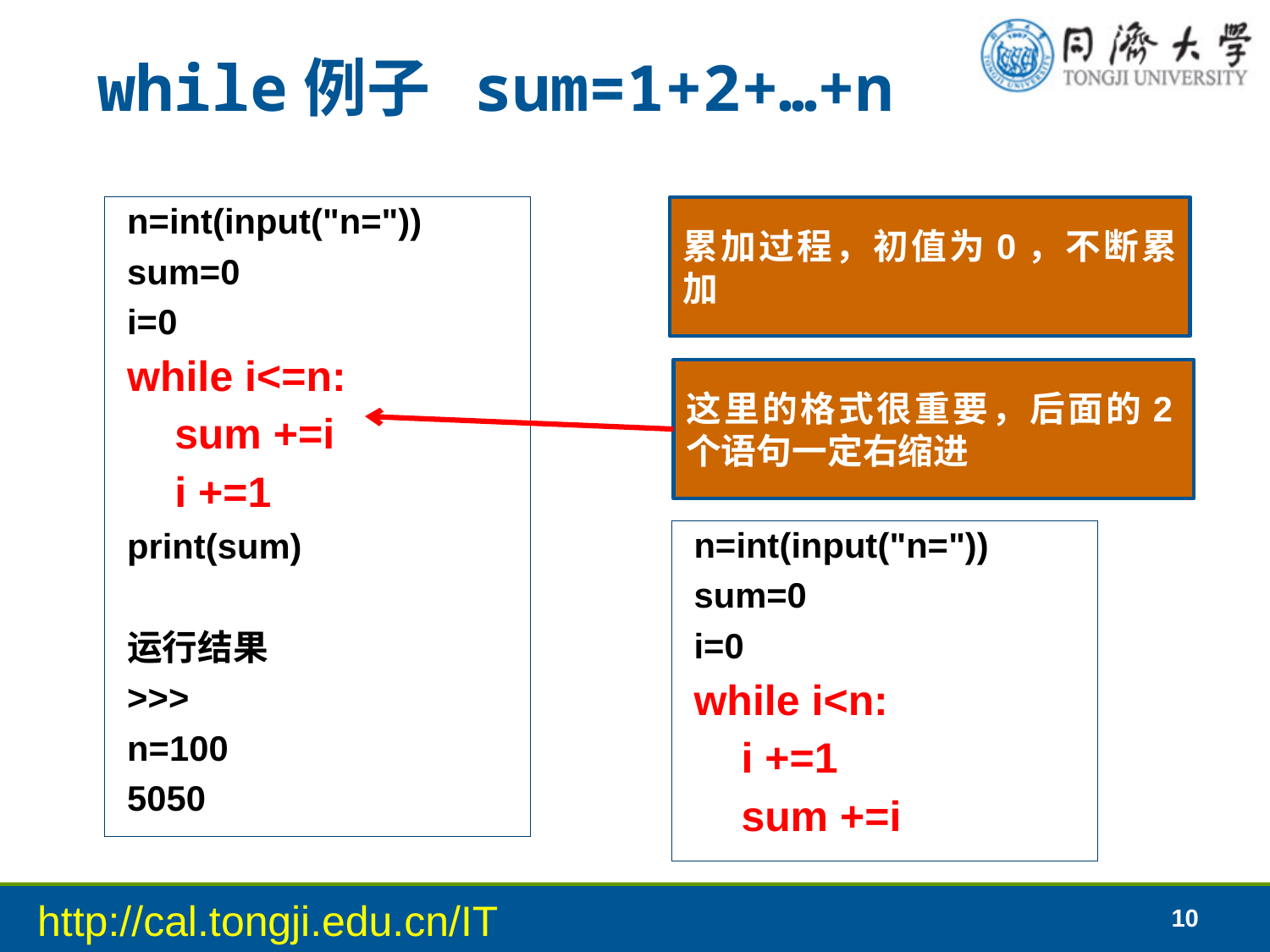

while例子  sum=1+2+…+n
n=int(input("n="))
sum=0
i=0
while i<=n:
    sum +=i
    i +=1
print(sum)

运行结果
>>>
n=100
5050
累加过程，初值为0，不断累加
这里的格式很重要，后面的2个语句一定右缩进
n=int(input("n="))
sum=0
i=0
while i<n:
    i +=1
    sum +=i